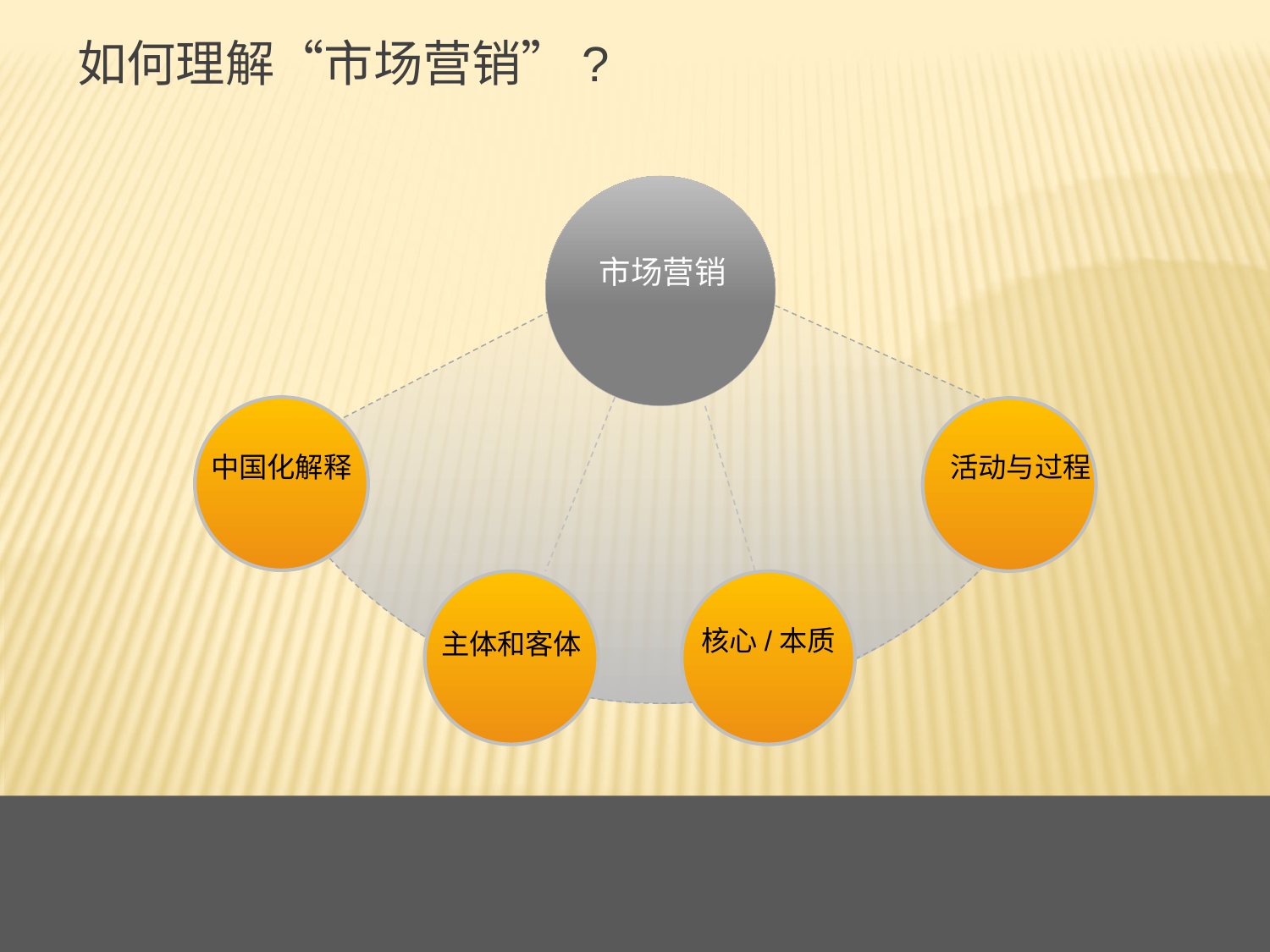

如何理解“市场营销”?

市场营销

中国化解释
活动与过程

核心/本质
主体和客体

4